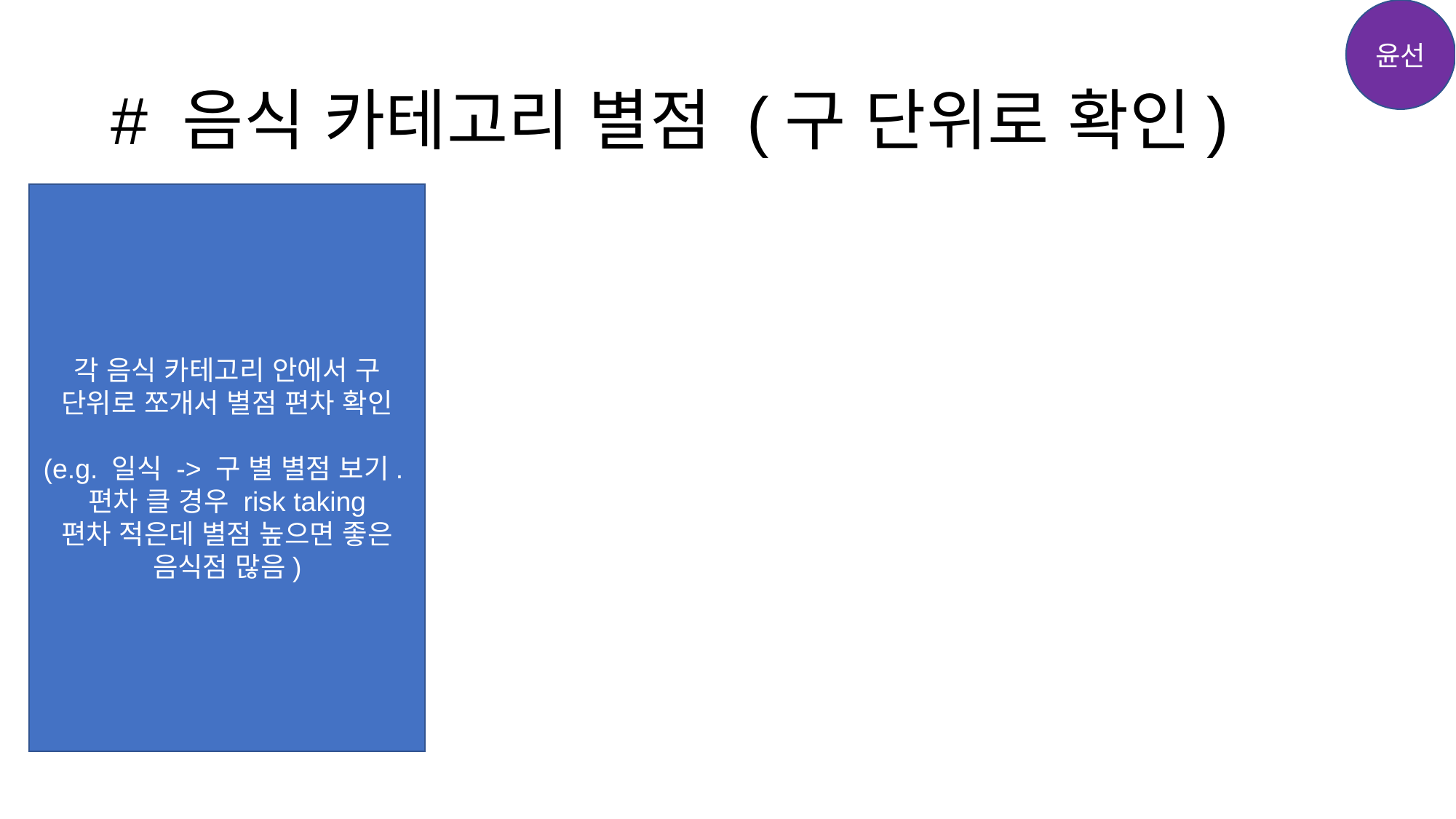

윤선
# # 음식 카테고리 별점 (구 단위로 확인)
각 음식 카테고리 안에서 구 단위로 쪼개서 별점 편차 확인

(e.g. 일식 -> 구 별 별점 보기.
편차 클 경우 risk taking
편차 적은데 별점 높으면 좋은 음식점 많음)